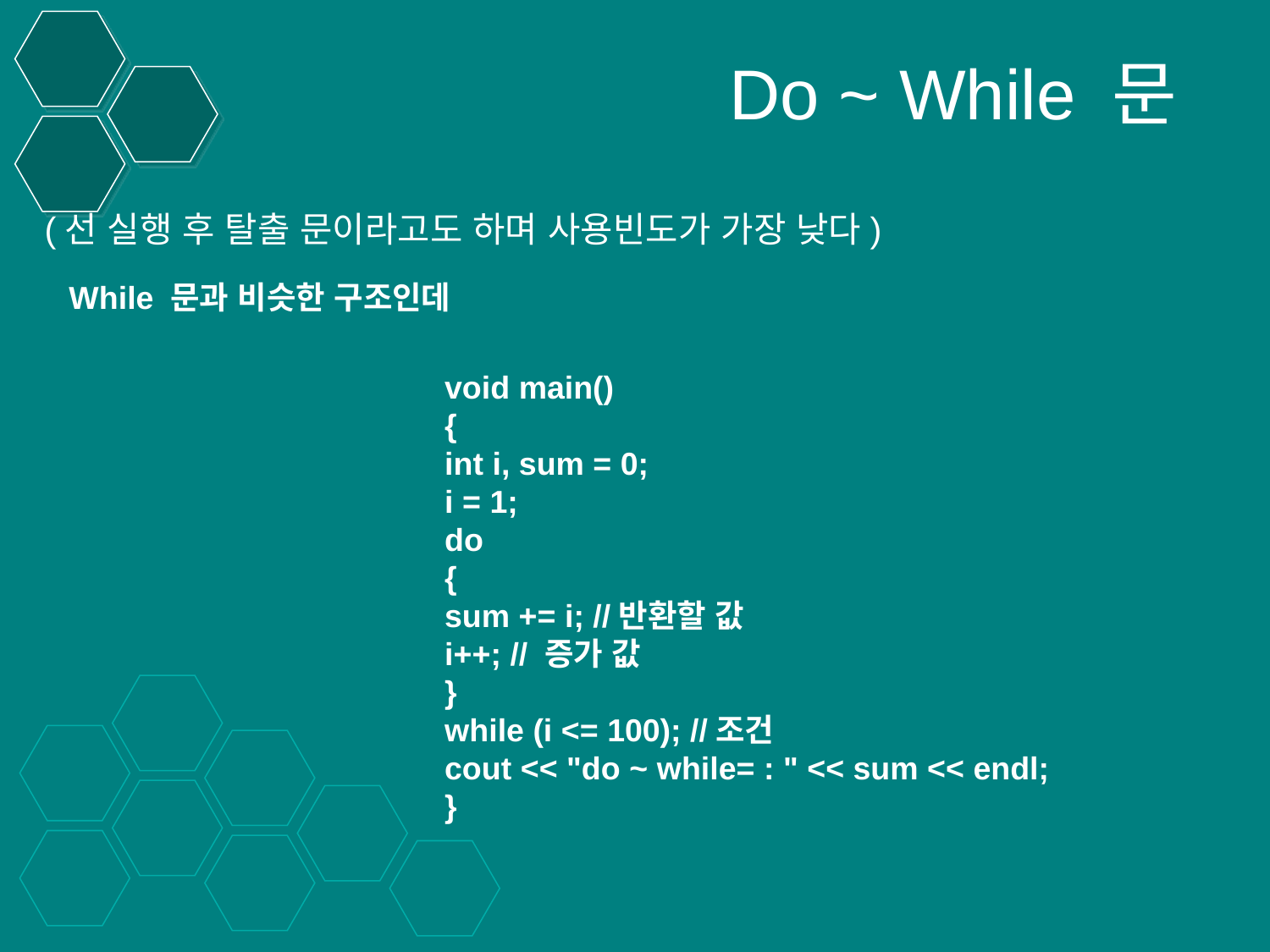

# Do ~ While 문
(선 실행 후 탈출 문이라고도 하며 사용빈도가 가장 낮다)
While 문과 비슷한 구조인데

void main()
{
int i, sum = 0;
i = 1;
do
{
sum += i; //반환할 값
i++; // 증가 값
}
while (i <= 100); //조건
cout << "do ~ while= : " << sum << endl;
}